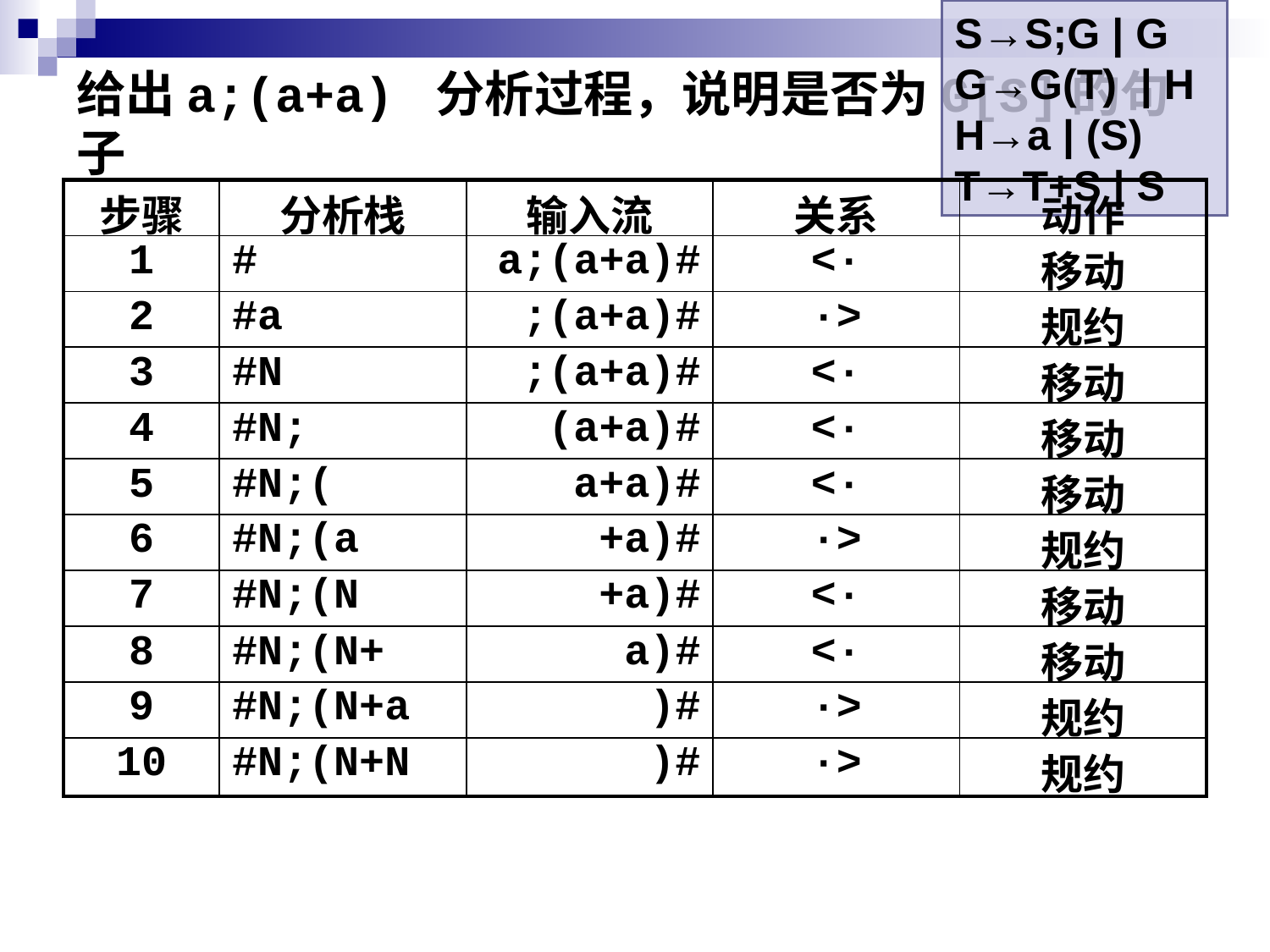

S→S;G | G
G→G(T)  | H
H→a | (S)
T→T+S | S
# 给出a;(a+a) 分析过程，说明是否为G[S]的句子
| 步骤 | 分析栈 | 输入流 | 关系 | 动作 |
| --- | --- | --- | --- | --- |
| 1 | # | a;(a+a)# | <· | 移动 |
| 2 | #a | ;(a+a)# | ·> | 规约 |
| 3 | #N | ;(a+a)# | <· | 移动 |
| 4 | #N; | (a+a)# | <· | 移动 |
| 5 | #N;( | a+a)# | <· | 移动 |
| 6 | #N;(a | +a)# | ·> | 规约 |
| 7 | #N;(N | +a)# | <· | 移动 |
| 8 | #N;(N+ | a)# | <· | 移动 |
| 9 | #N;(N+a | )# | ·> | 规约 |
| 10 | #N;(N+N | )# | ·> | 规约 |